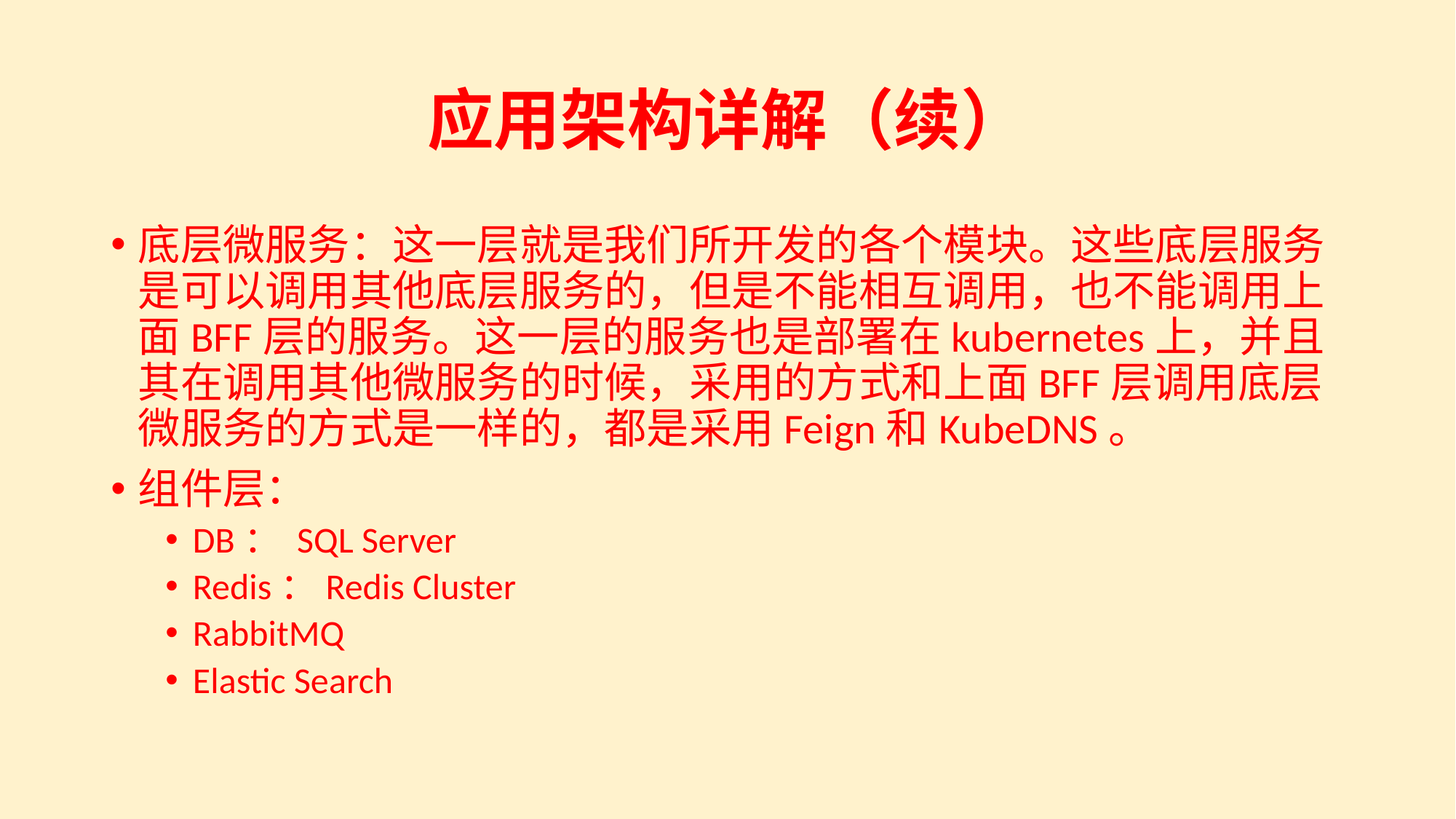

# 应用架构详解（续）
底层微服务：这一层就是我们所开发的各个模块。这些底层服务是可以调用其他底层服务的，但是不能相互调用，也不能调用上面BFF层的服务。这一层的服务也是部署在kubernetes上，并且其在调用其他微服务的时候，采用的方式和上面BFF层调用底层微服务的方式是一样的，都是采用Feign和KubeDNS。
组件层：
DB： SQL Server
Redis：Redis Cluster
RabbitMQ
Elastic Search